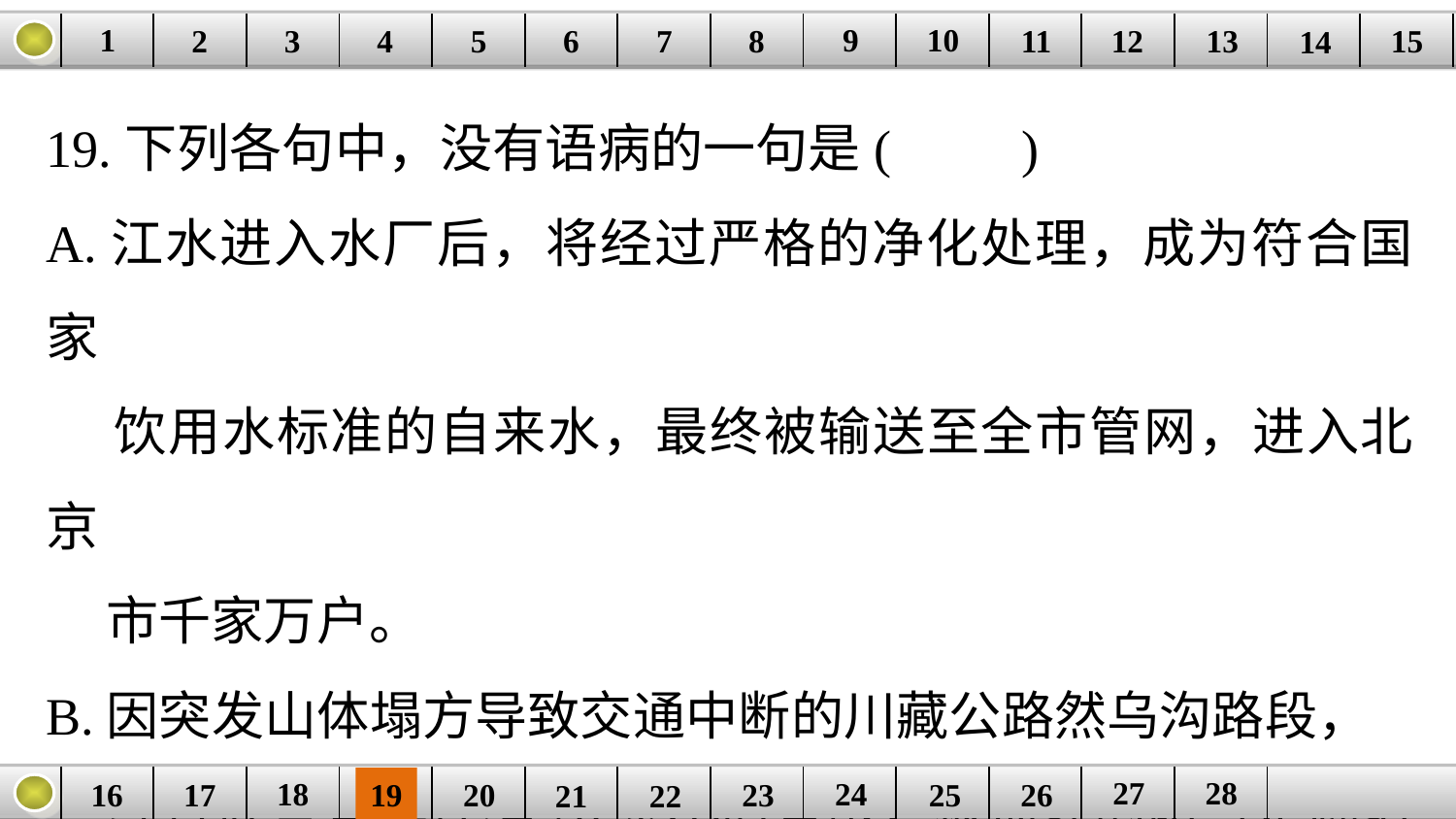

9
10
1
3
4
5
6
8
11
2
12
15
|  |  |  |  |  |  |  |  |  |  |  |  |  |  |  |
| --- | --- | --- | --- | --- | --- | --- | --- | --- | --- | --- | --- | --- | --- | --- |
7
13
14

19.下列各句中，没有语病的一句是(　　)
A.江水进入水厂后，将经过严格的净化处理，成为符合国家
    饮用水标准的自来水，最终被输送至全市管网，进入北京
    市千家万户。
B.因突发山体塌方导致交通中断的川藏公路然乌沟路段，
    经过武警官兵连续20余小时奋战，被损坏的防雪走廊坍塌
    顶盖已成功破拆。

27
28
18
24
16
25
26
|  |  |  |  |  |  |  |  |  |  |  |  |  |
| --- | --- | --- | --- | --- | --- | --- | --- | --- | --- | --- | --- | --- |
23
17
19
20
21
22